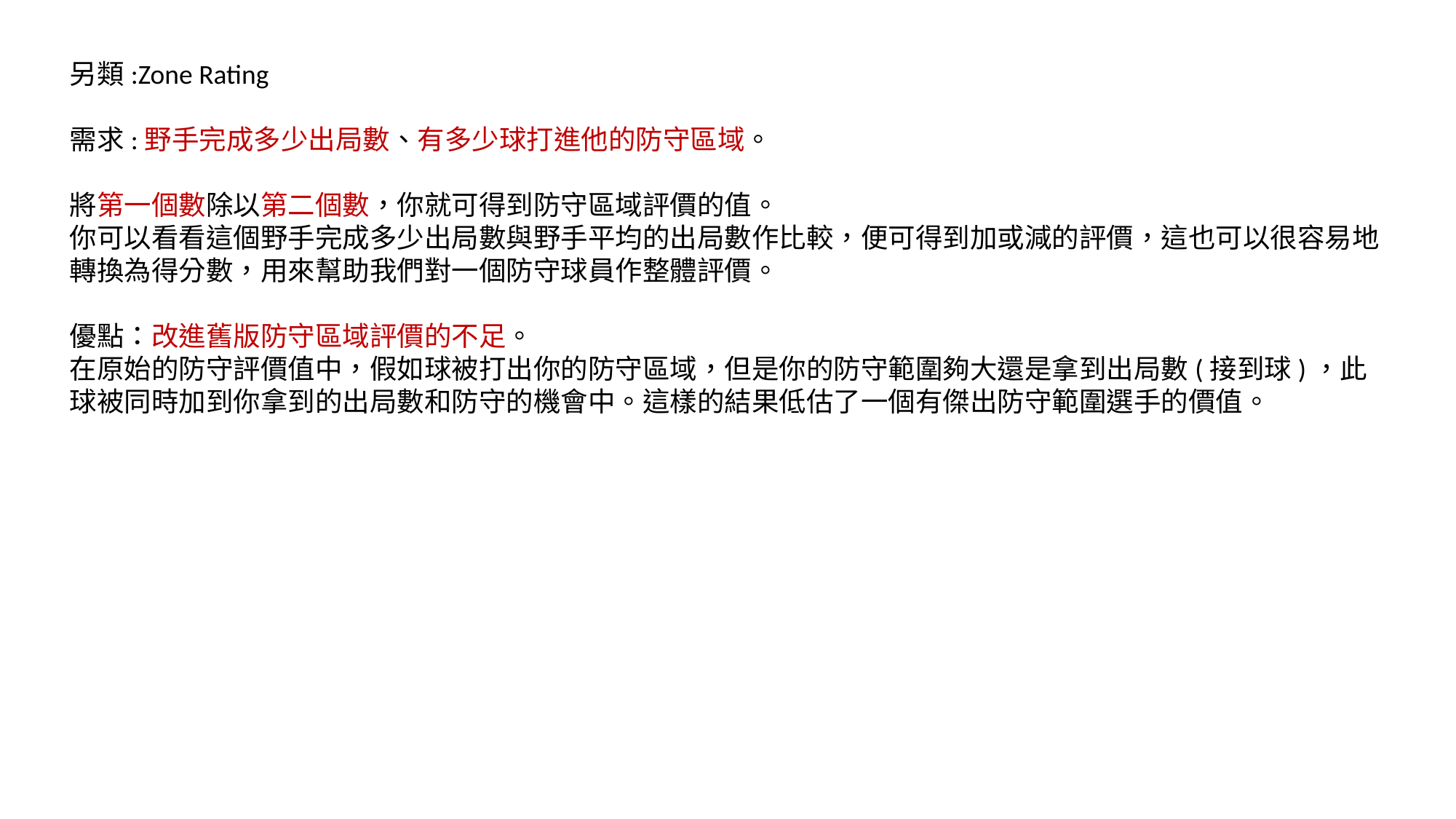

另類:Zone Rating

需求:野手完成多少出局數、有多少球打進他的防守區域。

將第一個數除以第二個數，你就可得到防守區域評價的值。
你可以看看這個野手完成多少出局數與野手平均的出局數作比較，便可得到加或減的評價，這也可以很容易地轉換為得分數，用來幫助我們對一個防守球員作整體評價。

優點：改進舊版防守區域評價的不足。
在原始的防守評價值中，假如球被打出你的防守區域，但是你的防守範圍夠大還是拿到出局數(接到球)，此球被同時加到你拿到的出局數和防守的機會中。這樣的結果低估了一個有傑出防守範圍選手的價值。